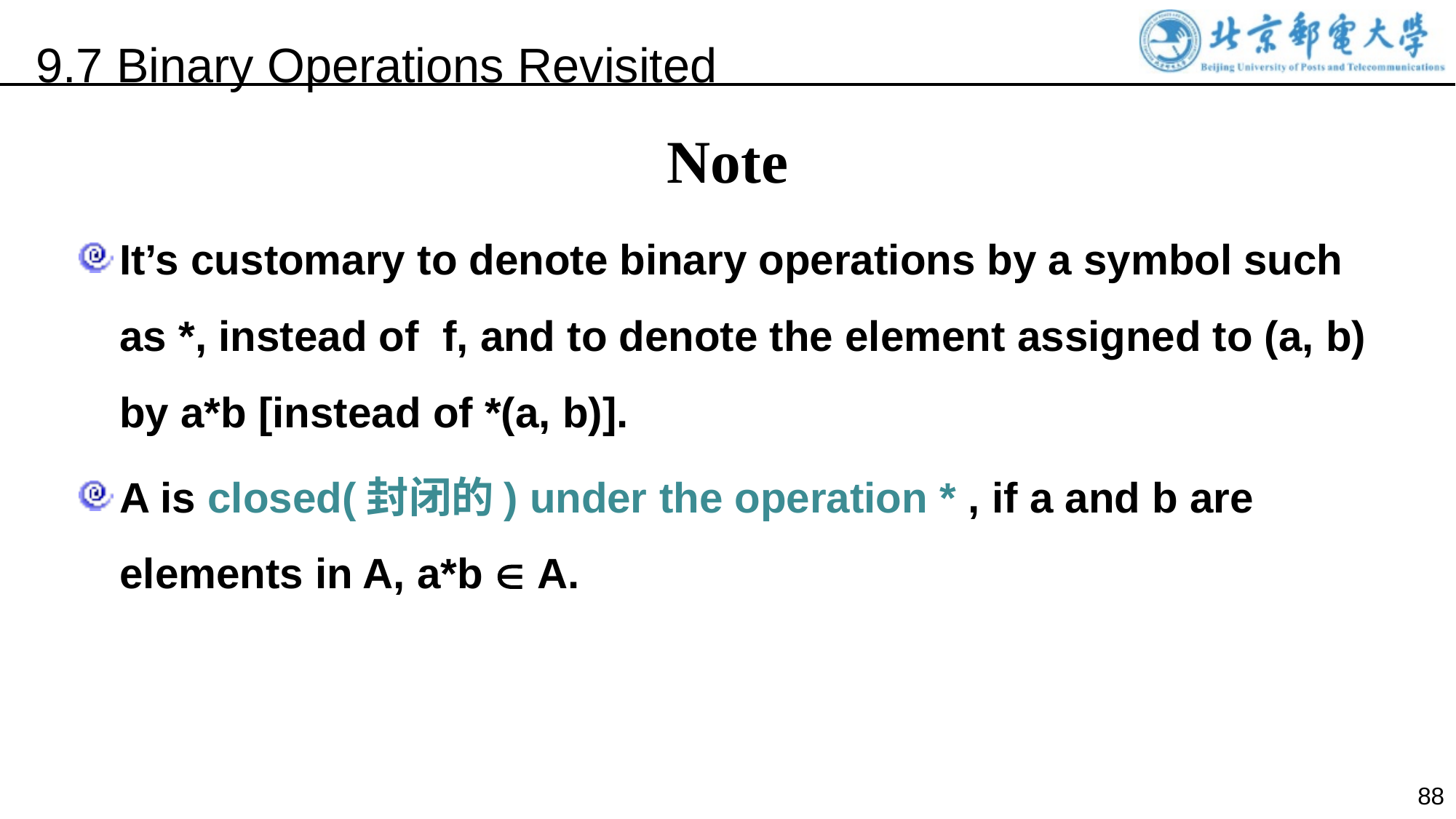

9.7 Binary Operations Revisited
Note
It’s customary to denote binary operations by a symbol such as *, instead of  f, and to denote the element assigned to (a, b) by a*b [instead of *(a, b)].
A is closed(封闭的) under the operation * , if a and b are elements in A, a*b ∈ A.